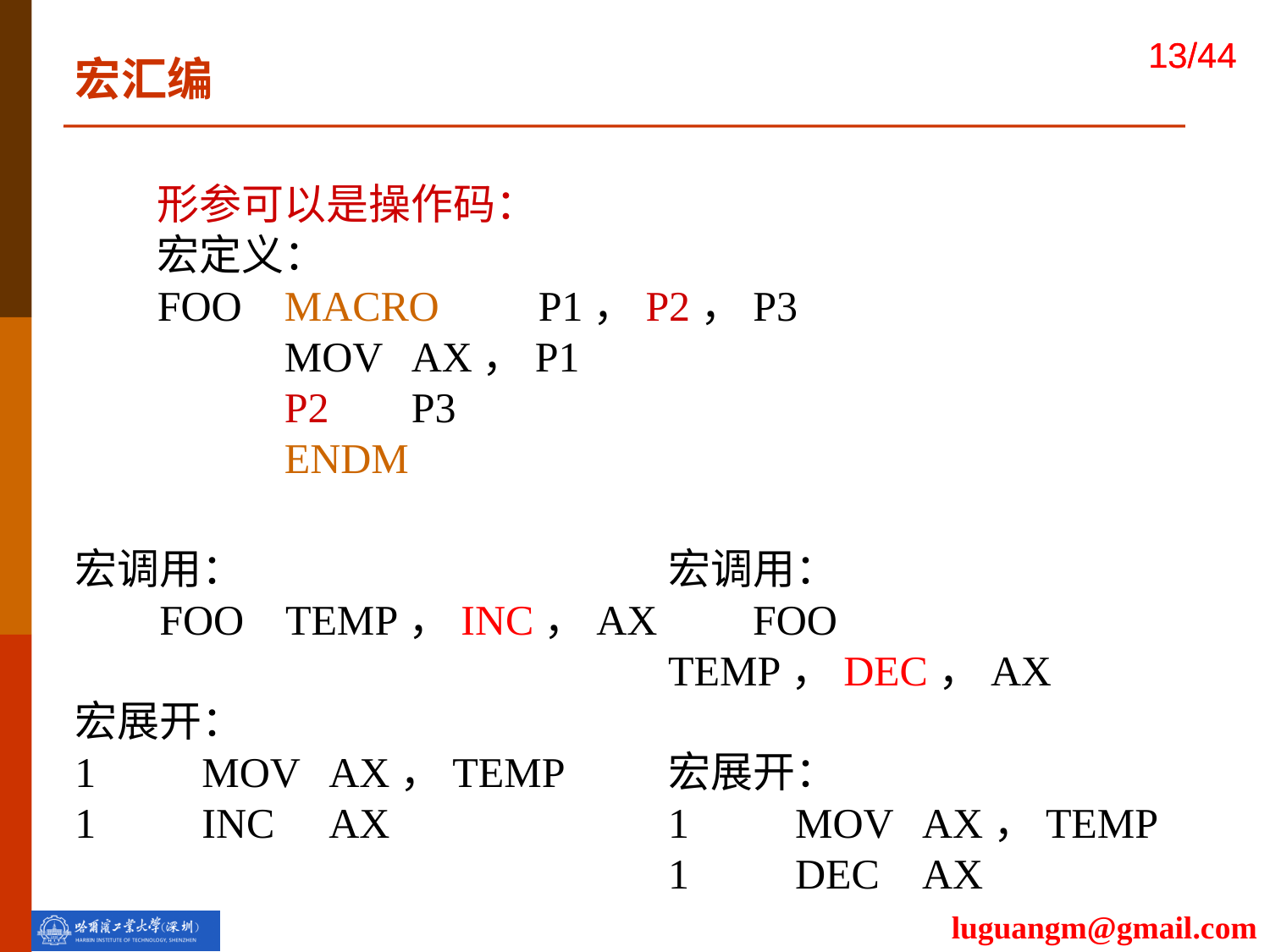

宏汇编
形参可以是操作码：
宏定义：
FOO	MACRO	P1，P2，P3
	MOV	AX，P1
	P2	P3
	ENDM
宏调用：
        FOO    TEMP，INC，AX

宏展开：
1	MOV	AX，TEMP
1	INC	AX
宏调用：
        FOO    TEMP，DEC，AX

宏展开：
1	MOV	AX，TEMP
1	DEC	AX